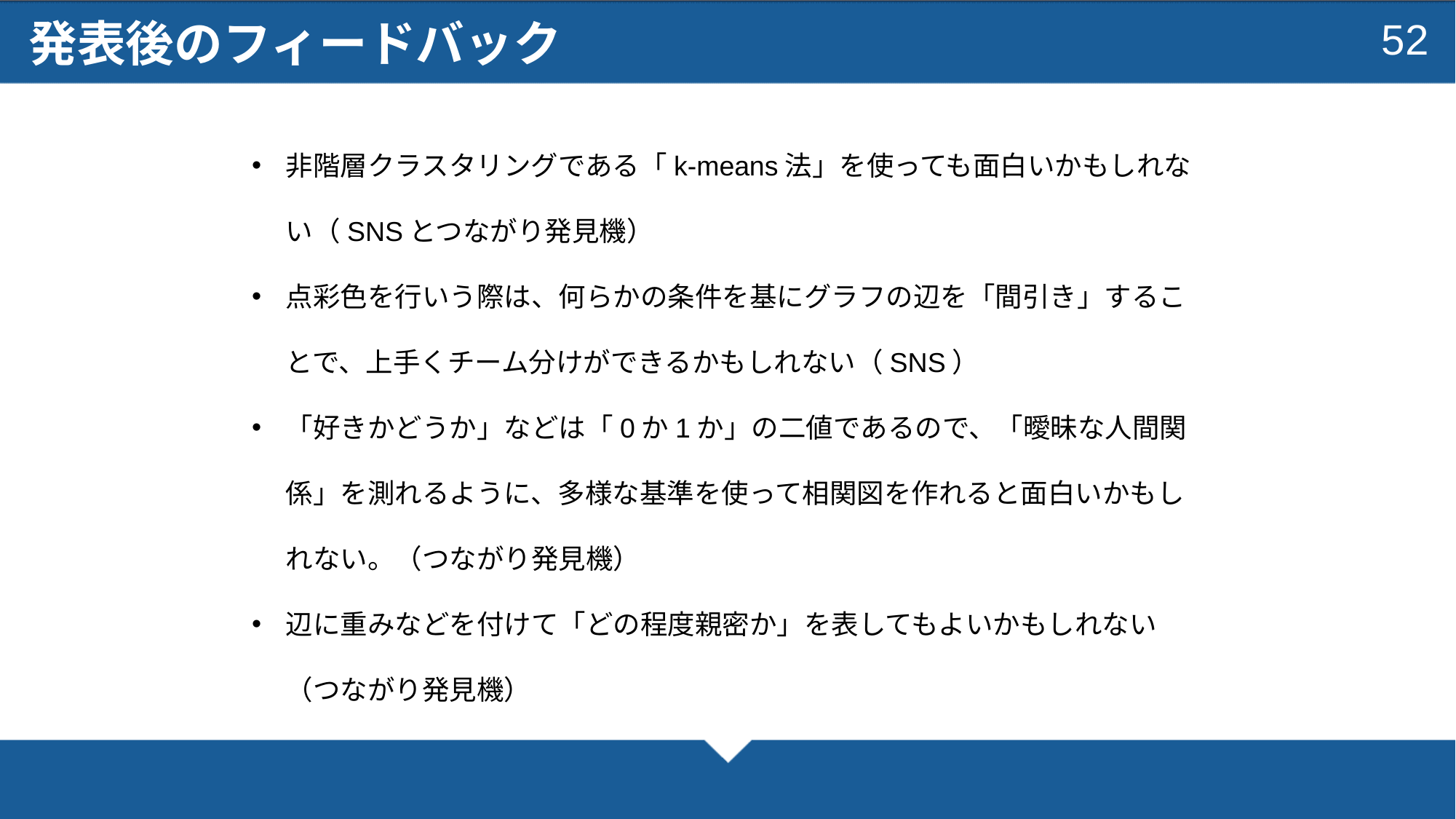

発表後のフィードバック
52
非階層クラスタリングである「k-means法」を使っても面白いかもしれない（SNSとつながり発見機）
点彩色を行いう際は、何らかの条件を基にグラフの辺を「間引き」することで、上手くチーム分けができるかもしれない（SNS）
「好きかどうか」などは「0か1か」の二値であるので、「曖昧な人間関係」を測れるように、多様な基準を使って相関図を作れると面白いかもしれない。（つながり発見機）
辺に重みなどを付けて「どの程度親密か」を表してもよいかもしれない（つながり発見機）